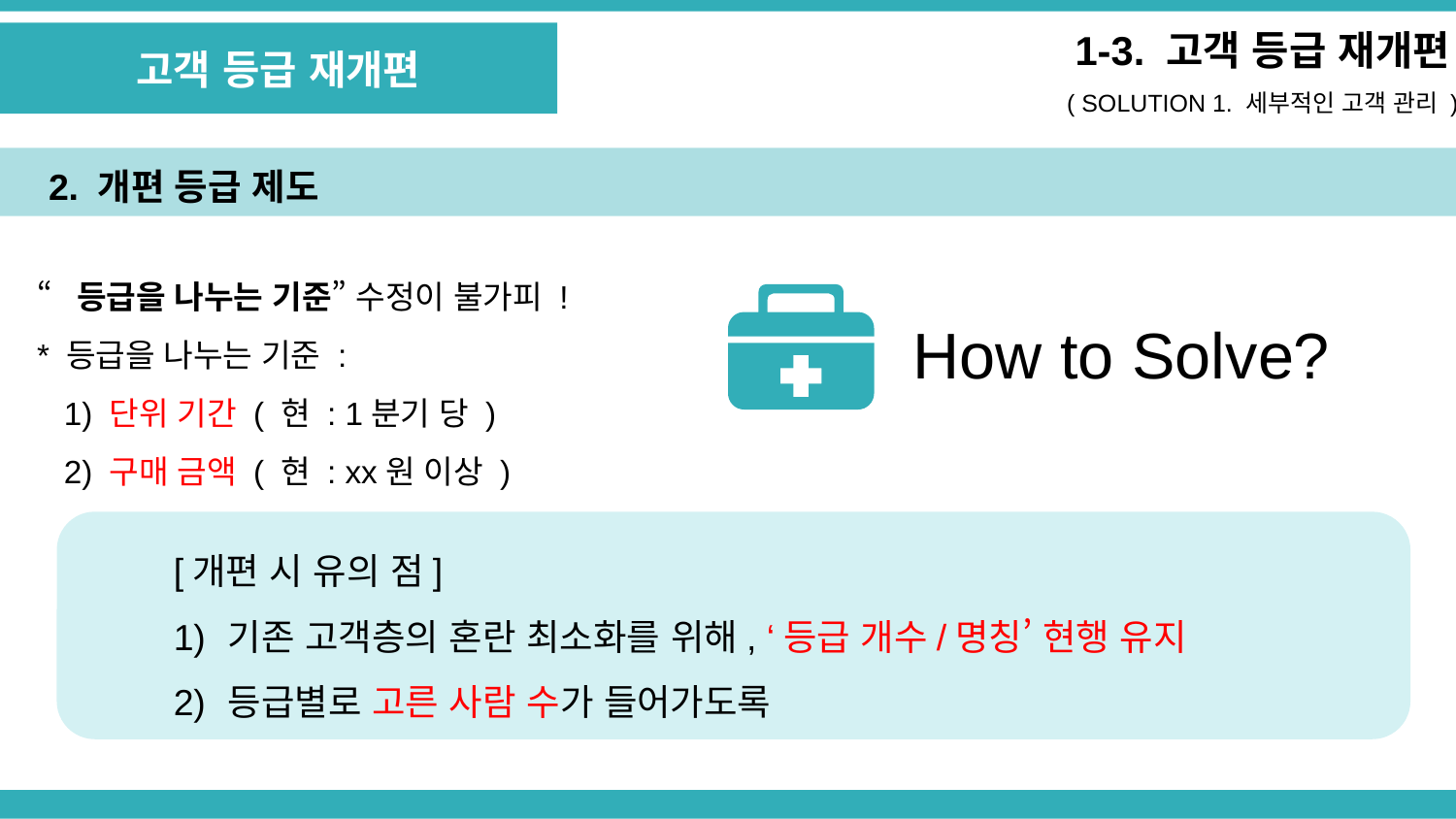

1-3. 고객 등급 재개편
고객 등급 재개편
( SOLUTION 1. 세부적인 고객 관리 )

2. 개편 등급 제도
“등급을 나누는 기준” 수정이 불가피 !
* 등급을 나누는 기준 :
   1) 단위 기간 ( 현 : 1분기 당 )
   2) 구매 금액 ( 현 : xx원 이상 )

How to Solve?

[개편 시 유의 점]
기존 고객층의 혼란 최소화를 위해, ‘등급 개수/명칭’ 현행 유지
등급별로 고른 사람 수가 들어가도록